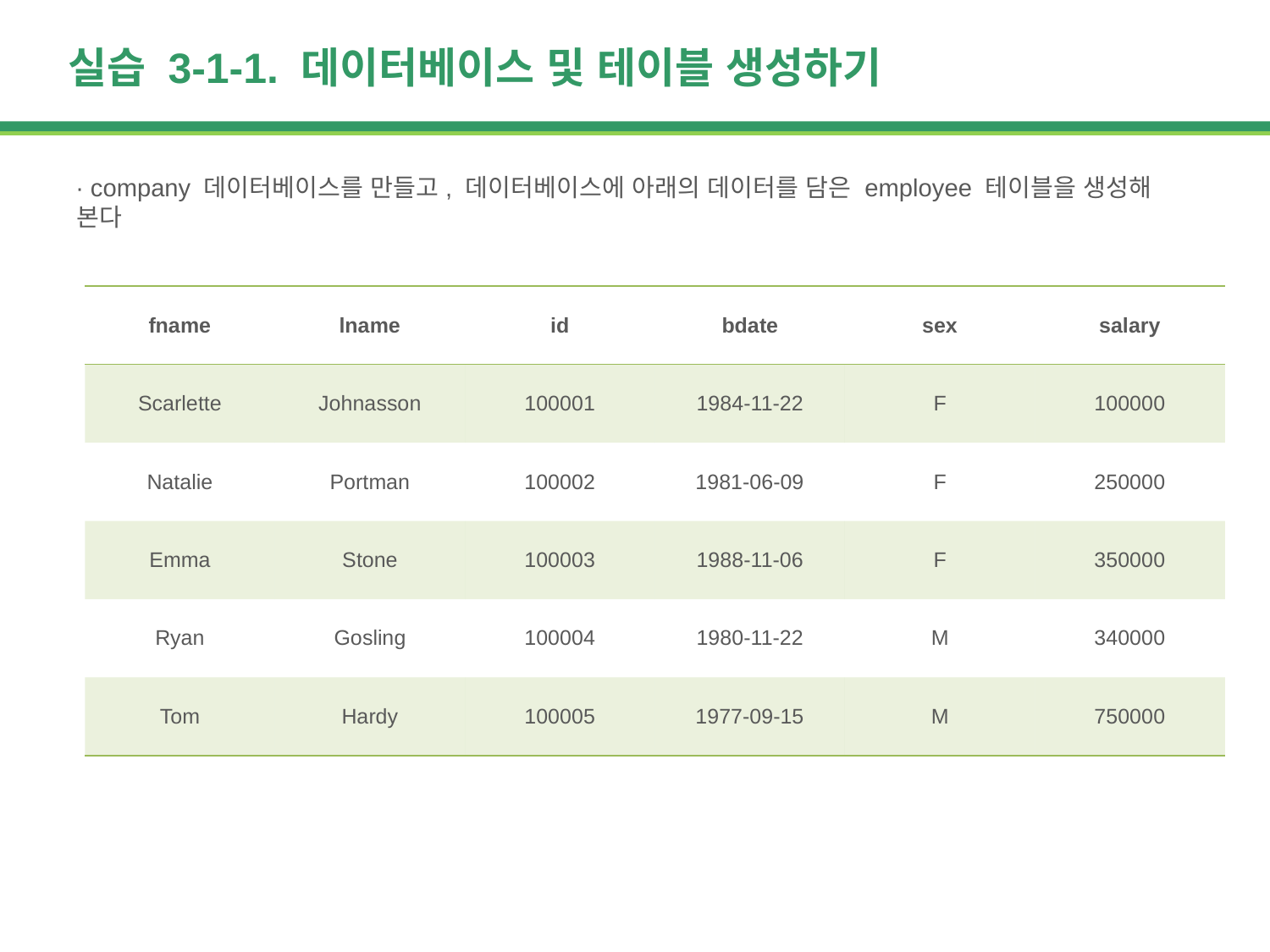

실습 3-1-1. 데이터베이스 및 테이블 생성하기

∙ company 데이터베이스를 만들고, 데이터베이스에 아래의 데이터를 담은 employee 테이블을 생성해 본다
| fname | lname | id | bdate | sex | salary |
| --- | --- | --- | --- | --- | --- |
| Scarlette | Johnasson | 100001 | 1984-11-22 | F | 100000 |
| Natalie | Portman | 100002 | 1981-06-09 | F | 250000 |
| Emma | Stone | 100003 | 1988-11-06 | F | 350000 |
| Ryan | Gosling | 100004 | 1980-11-22 | M | 340000 |
| Tom | Hardy | 100005 | 1977-09-15 | M | 750000 |